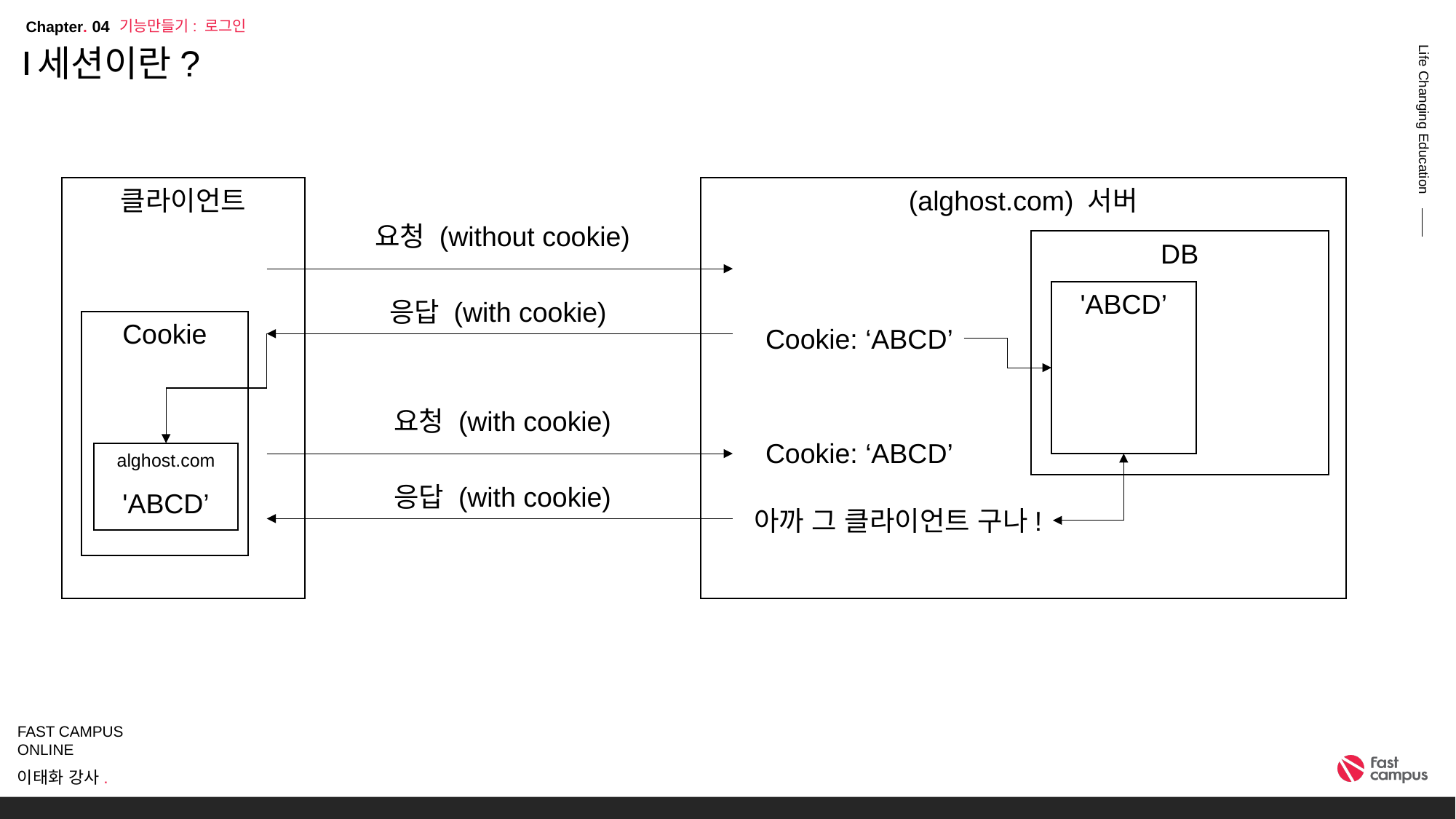

기능만들기: 로그인
04
# 세션이란?
클라이언트
(alghost.com) 서버
요청 (without cookie)
DB
'ABCD’
응답 (with cookie)
Cookie
Cookie: ‘ABCD’
요청 (with cookie)
Cookie: ‘ABCD’
alghost.com
응답 (with cookie)
'ABCD’
아까 그 클라이언트 구나!